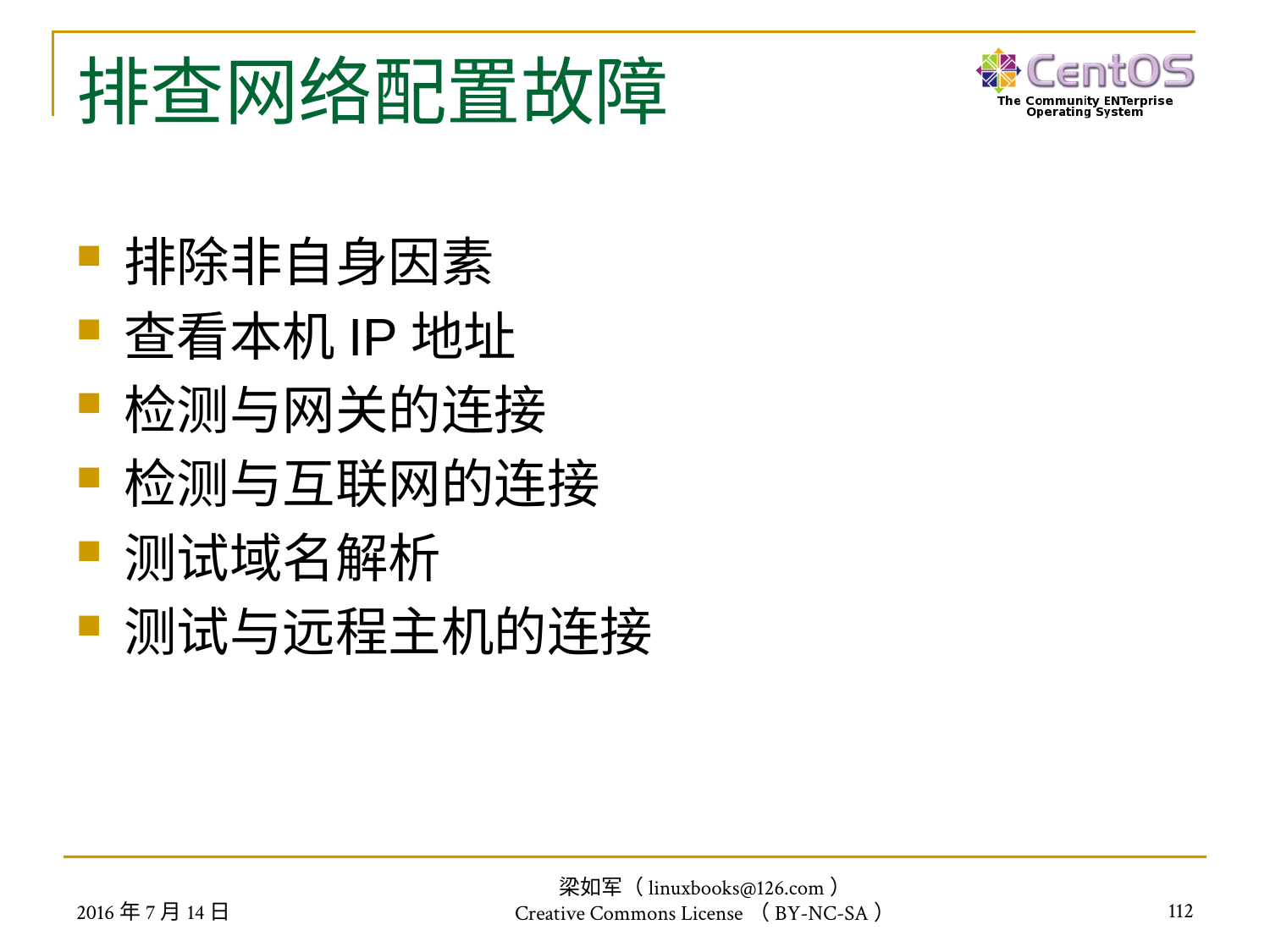

# 排查网络配置故障
排除非自身因素
查看本机IP地址
检测与网关的连接
检测与互联网的连接
测试域名解析
测试与远程主机的连接
2016年7月14日
112
梁如军（linuxbooks@126.com）
Creative Commons License（BY-NC-SA）